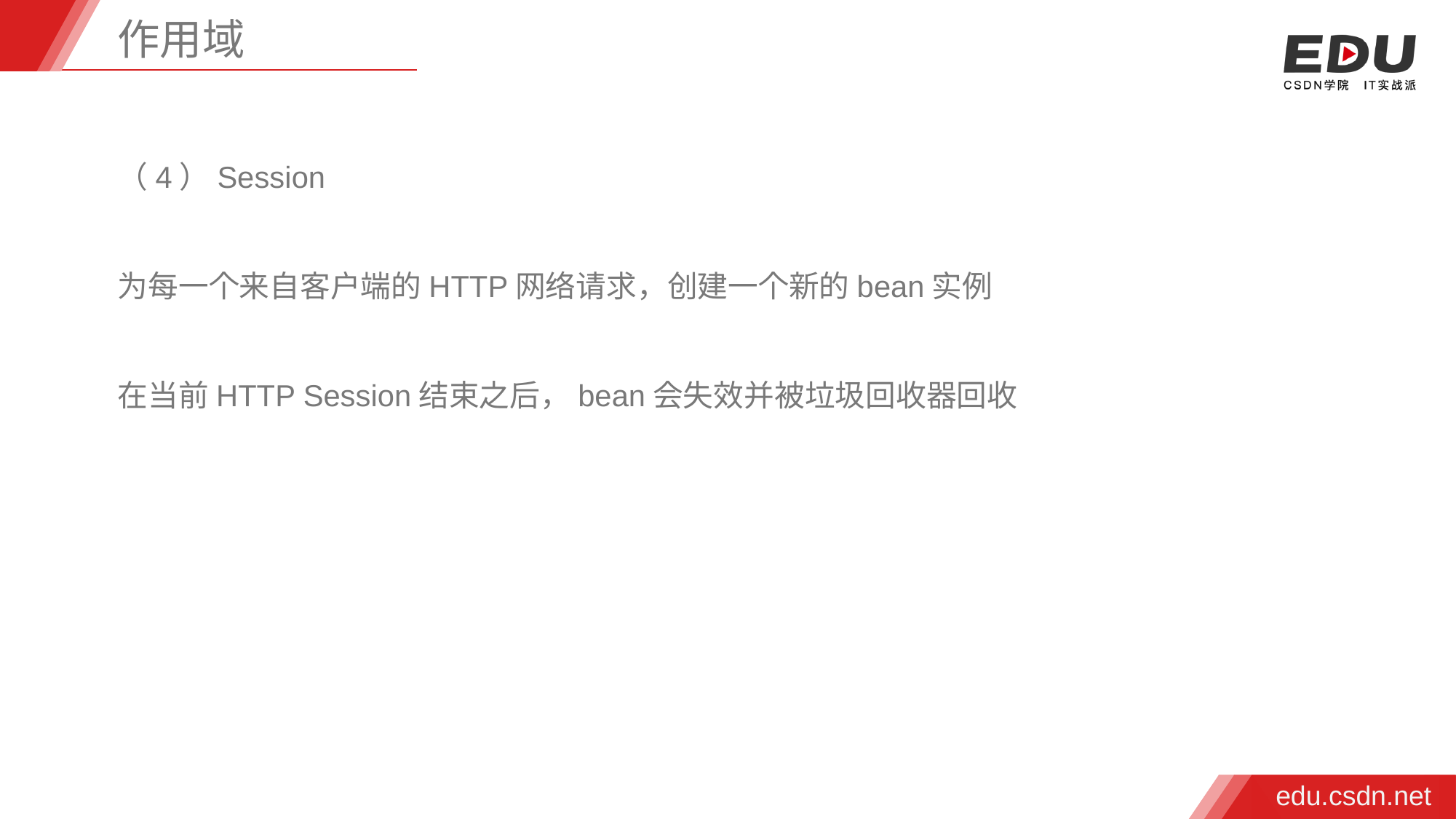

作用域
（4）Session

为每一个来自客户端的HTTP网络请求，创建一个新的bean实例

在当前HTTP Session结束之后，bean会失效并被垃圾回收器回收
edu.csdn.net